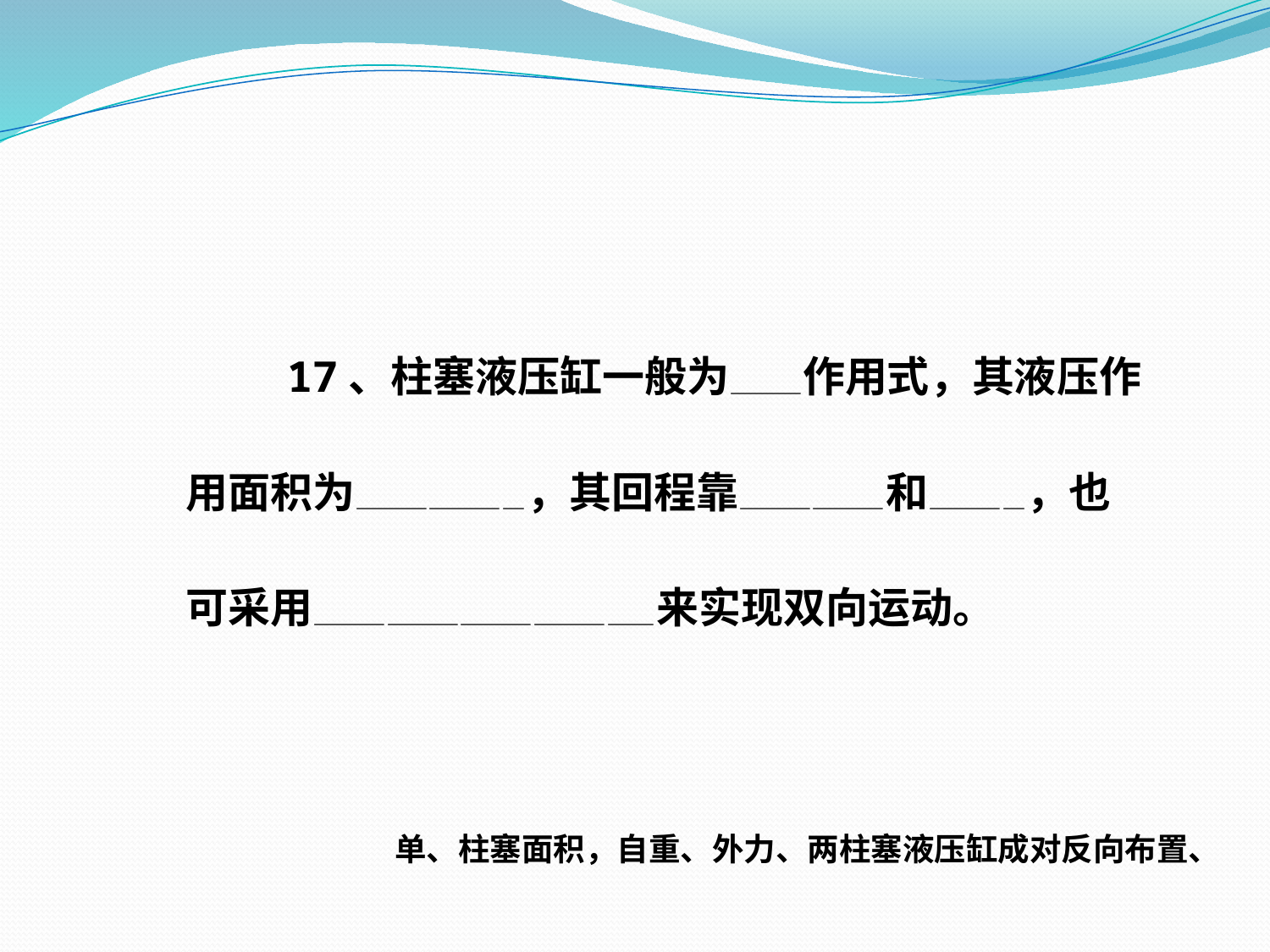

17、柱塞液压缸一般为———作用式，其液压作用面积为———————，其回程靠——————和————，也可采用——————————————来实现双向运动。
单、柱塞面积，自重、外力、两柱塞液压缸成对反向布置、